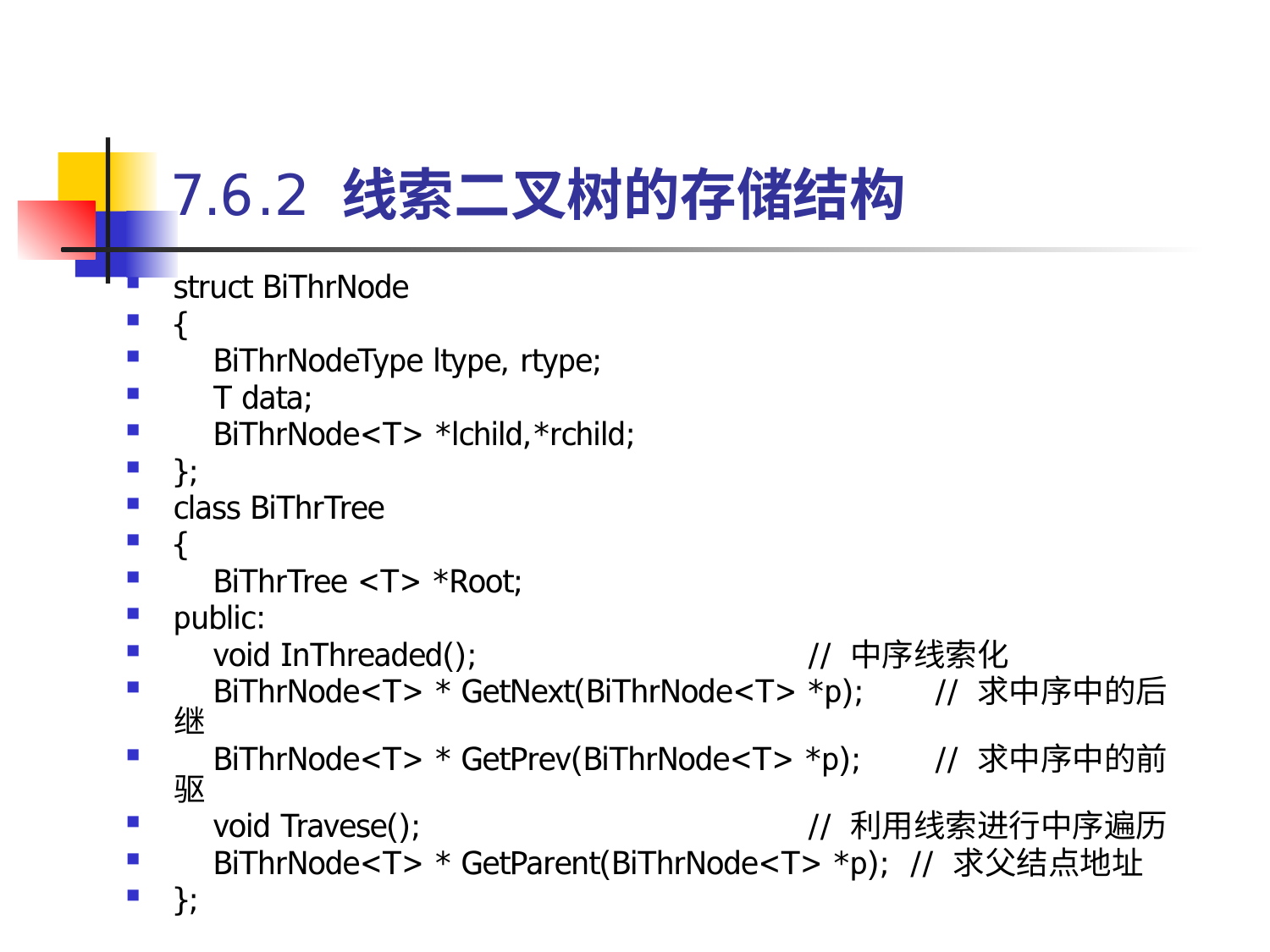

# 7.6.2 线索二叉树的存储结构
struct BiThrNode
{
    BiThrNodeType ltype, rtype;
    T data;
    BiThrNode<T> *lchild,*rchild;
};
class BiThrTree
{
    BiThrTree <T> *Root;
public:
    void InThreaded();      			// 中序线索化
    BiThrNode<T> * GetNext(BiThrNode<T> *p);	// 求中序中的后继
    BiThrNode<T> * GetPrev(BiThrNode<T> *p); 	// 求中序中的前驱
    void Travese(); 			// 利用线索进行中序遍历
    BiThrNode<T> * GetParent(BiThrNode<T> *p);  // 求父结点地址
};